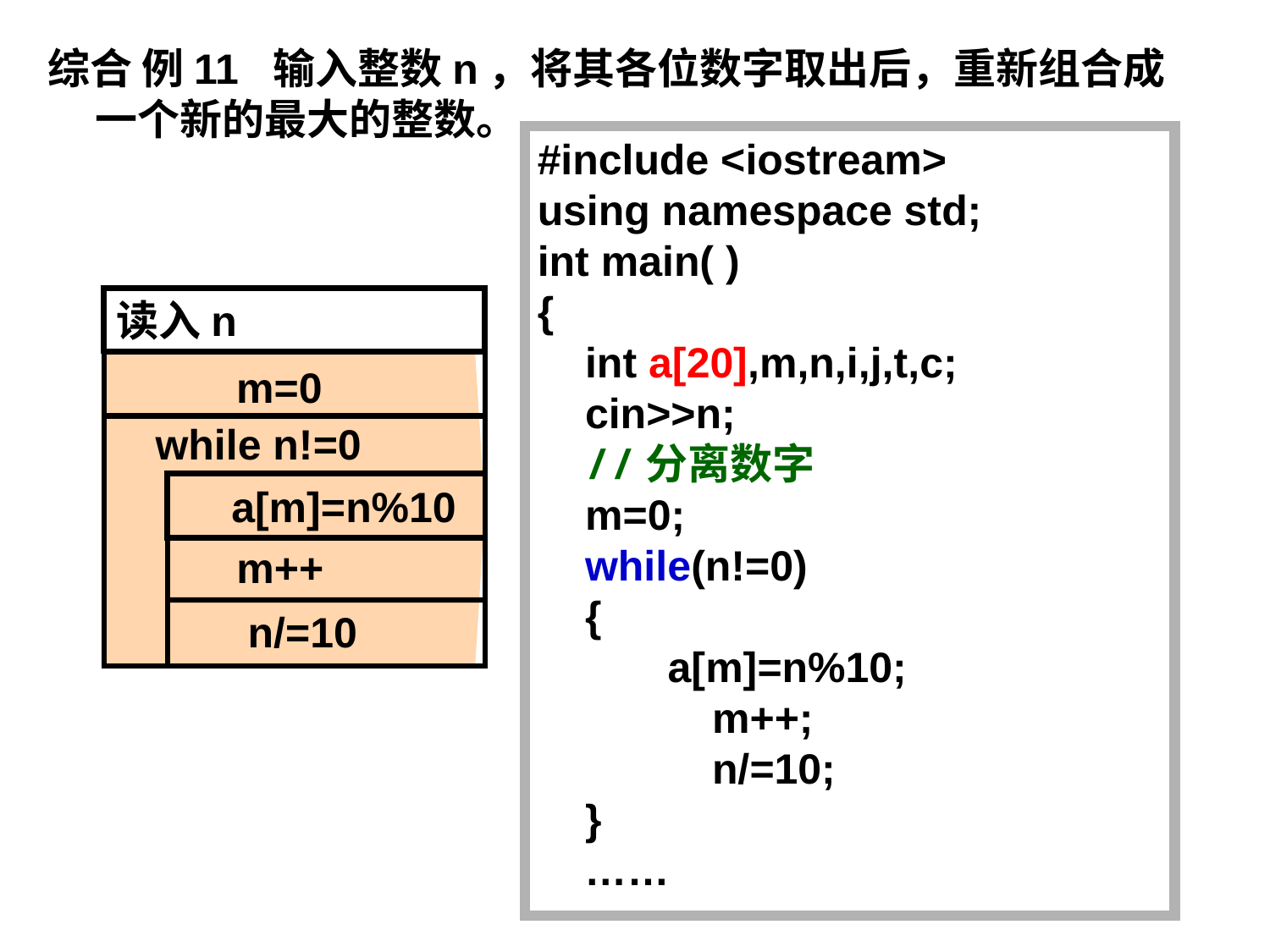

综合 例11  输入整数n，将其各位数字取出后，重新组合成一个新的最大的整数。
#include <iostream>
using namespace std;
int main( )
{
	int a[20],m,n,i,j,t,c;
	cin>>n;
    //分离数字
	m=0;
	while(n!=0)
	{
           a[m]=n%10;
		m++;
		n/=10;
	}
    ……

读入n

m=0
while n!=0

    a[m]=n%10

m++
n/=10